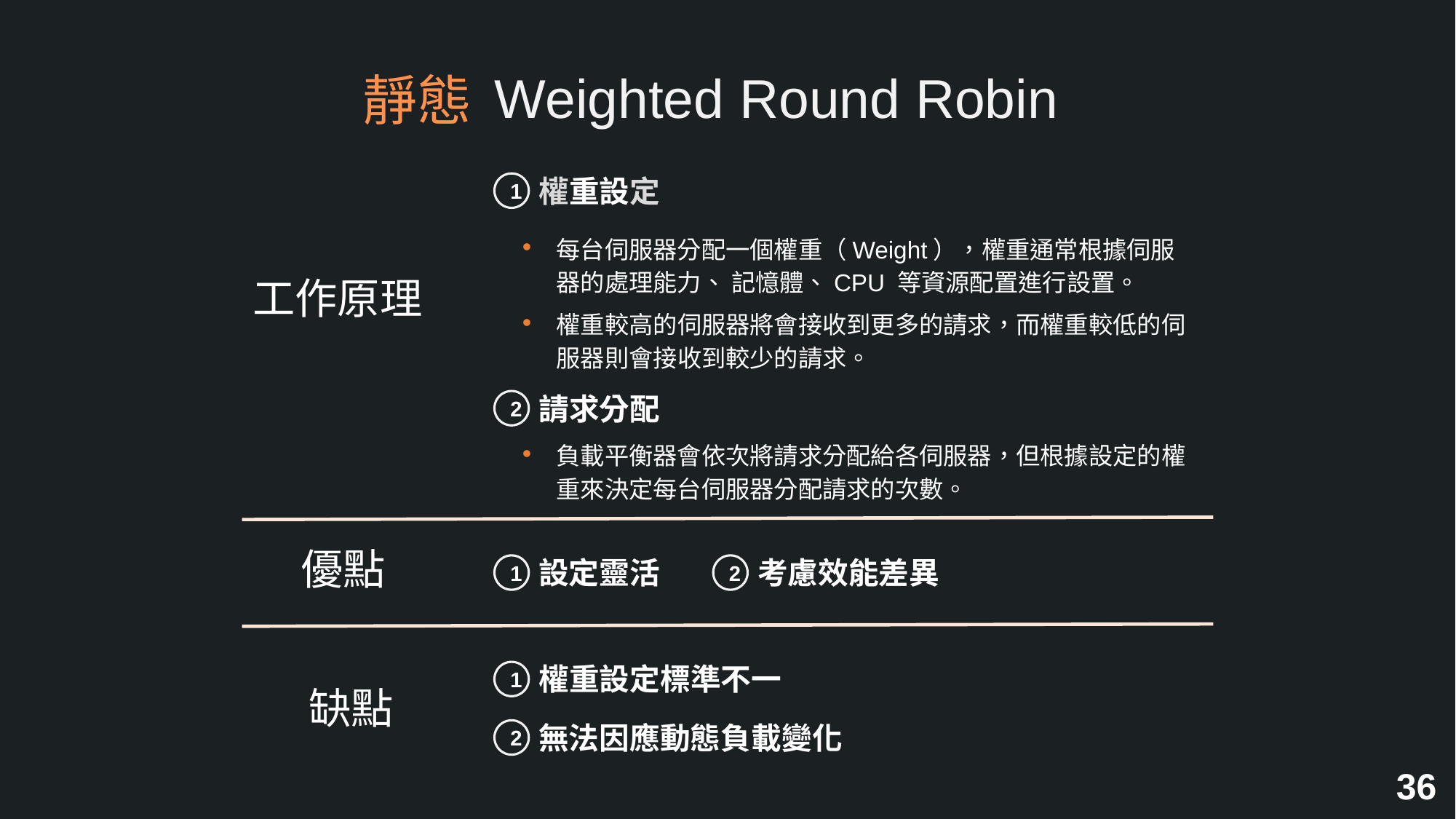

Weighted Round Robin
靜態
權重設定
1
每台伺服器分配一個權重（Weight），權重通常根據伺服器的處理能力、 記憶體、CPU 等資源配置進行設置。
權重較高的伺服器將會接收到更多的請求，而權重較低的伺服器則會接收到較少的請求。
工作原理
請求分配
2
負載平衡器會依次將請求分配給各伺服器，但根據設定的權重來決定每台伺服器分配請求的次數。

優點
設定靈活
1
考慮效能差異
2
權重設定標準不一
1
缺點
無法因應動態負載變化
2
36